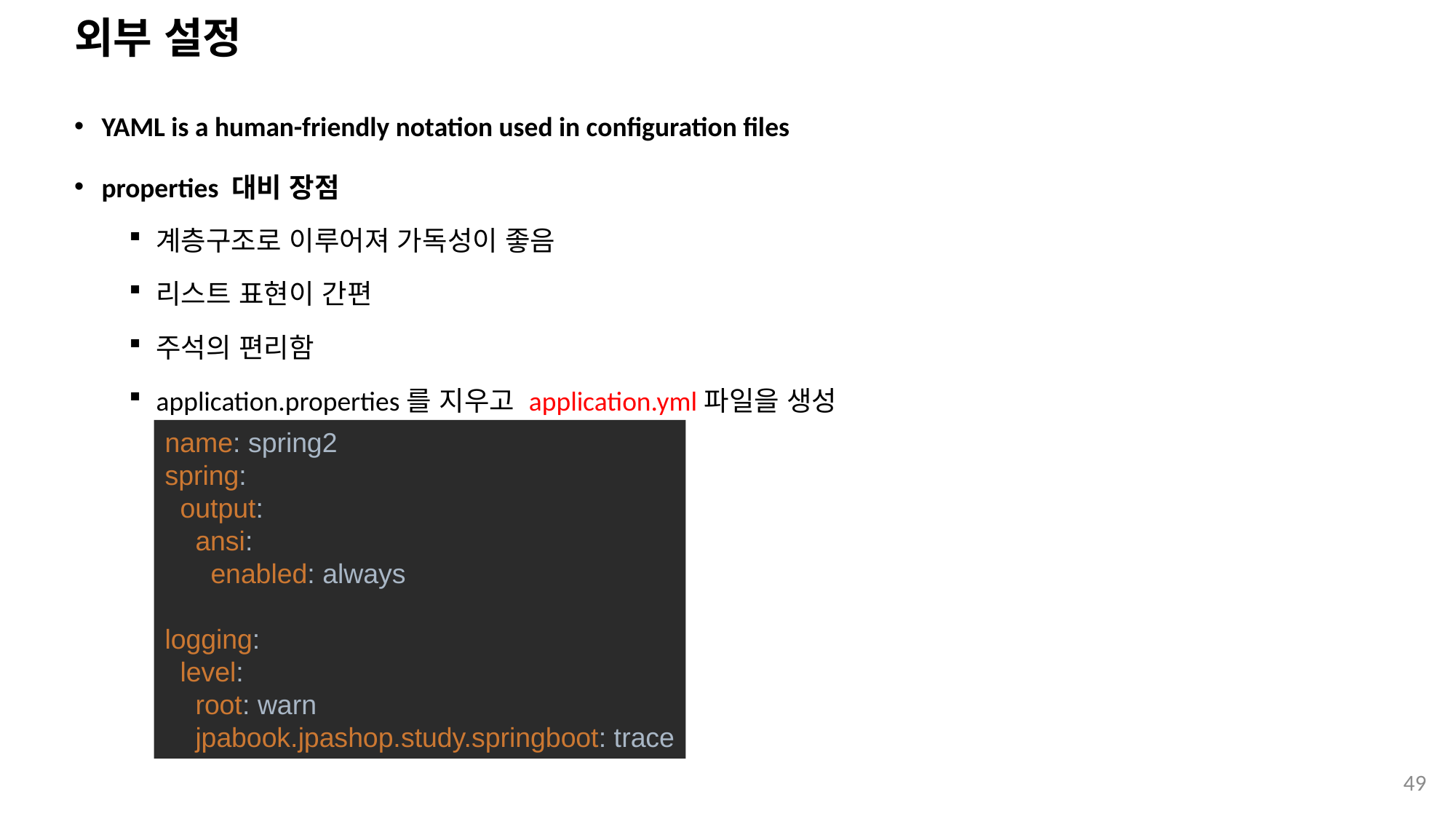

# 외부 설정
YAML is a human-friendly notation used in configuration files
properties 대비 장점
계층구조로 이루어져 가독성이 좋음
리스트 표현이 간편
주석의 편리함
application.properties를 지우고 application.yml파일을 생성

name: spring2
spring:
  output:
    ansi:
      enabled: always
logging:
  level:
    root: warn
    jpabook.jpashop.study.springboot: trace
49